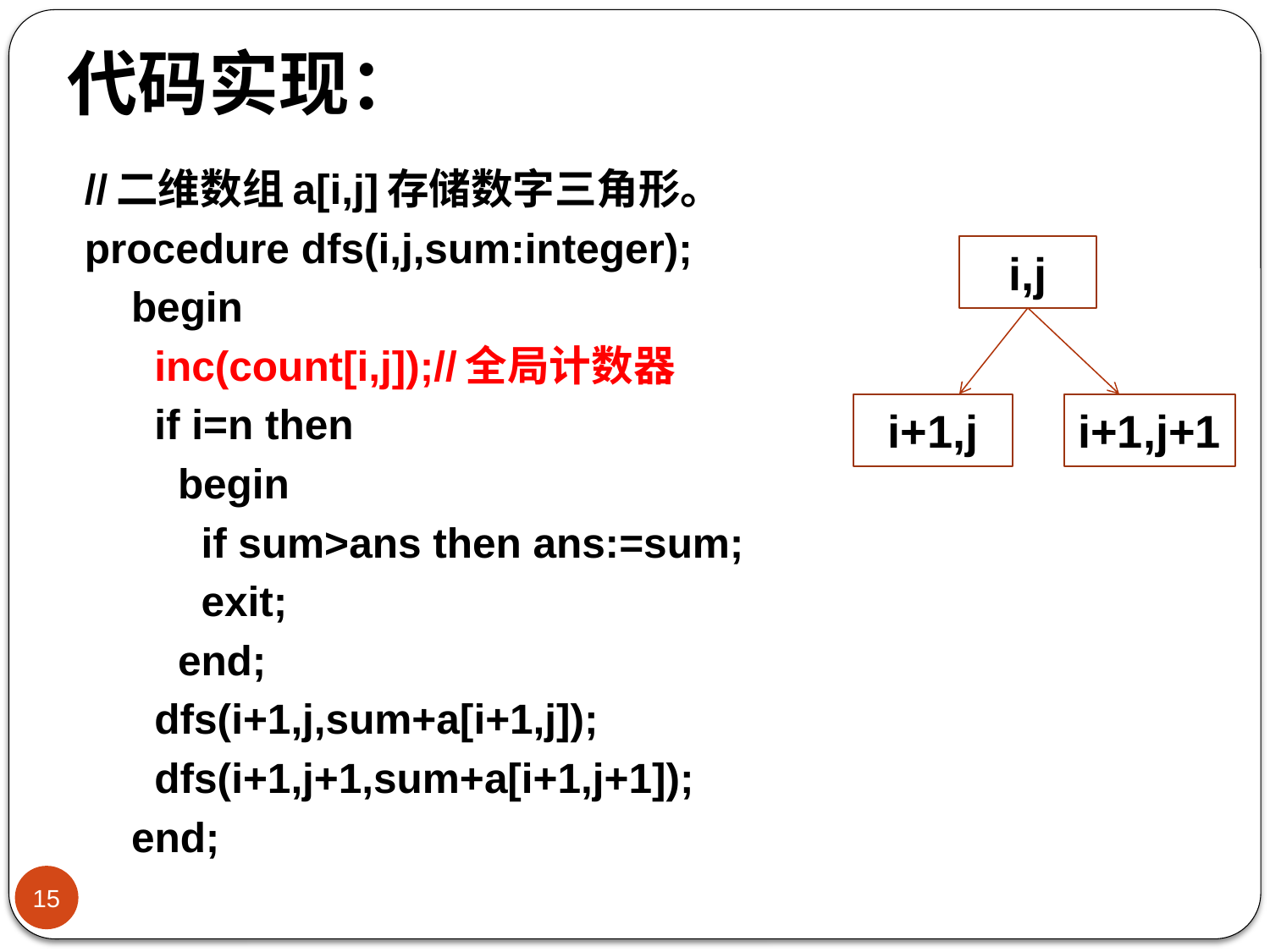

# 代码实现：
//二维数组a[i,j]存储数字三角形。
procedure dfs(i,j,sum:integer);
    begin
      inc(count[i,j]);//全局计数器
      if i=n then
        begin
          if sum>ans then ans:=sum;
          exit;
        end;
      dfs(i+1,j,sum+a[i+1,j]);
      dfs(i+1,j+1,sum+a[i+1,j+1]);
    end;

i,j
i+1,j
i+1,j+1
15